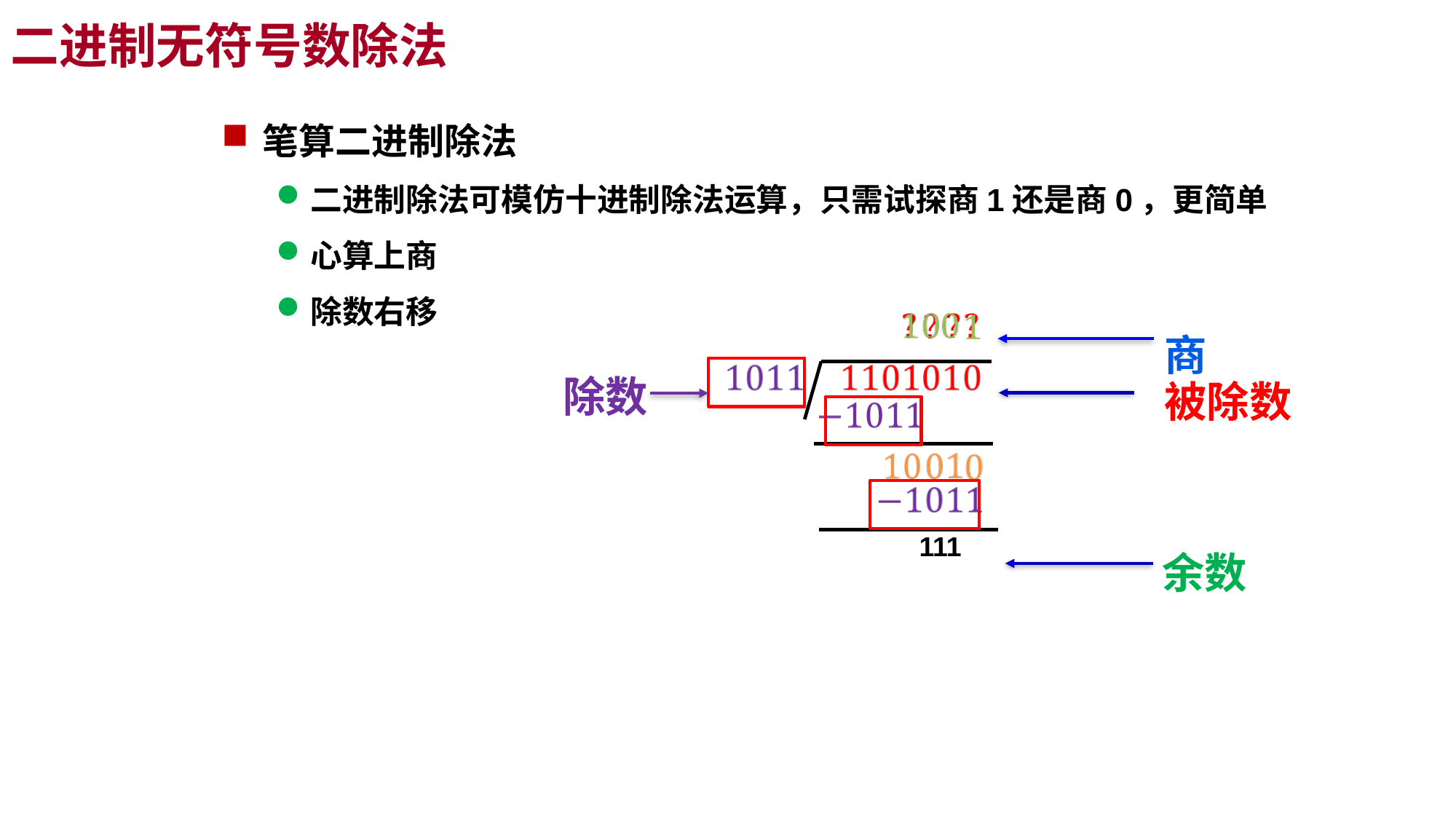

二进制无符号数除法
笔算二进制除法
二进制除法可模仿十进制除法运算，只需试探商1还是商0，更简单
心算上商
除数右移

商

除数
被除数

余数
111